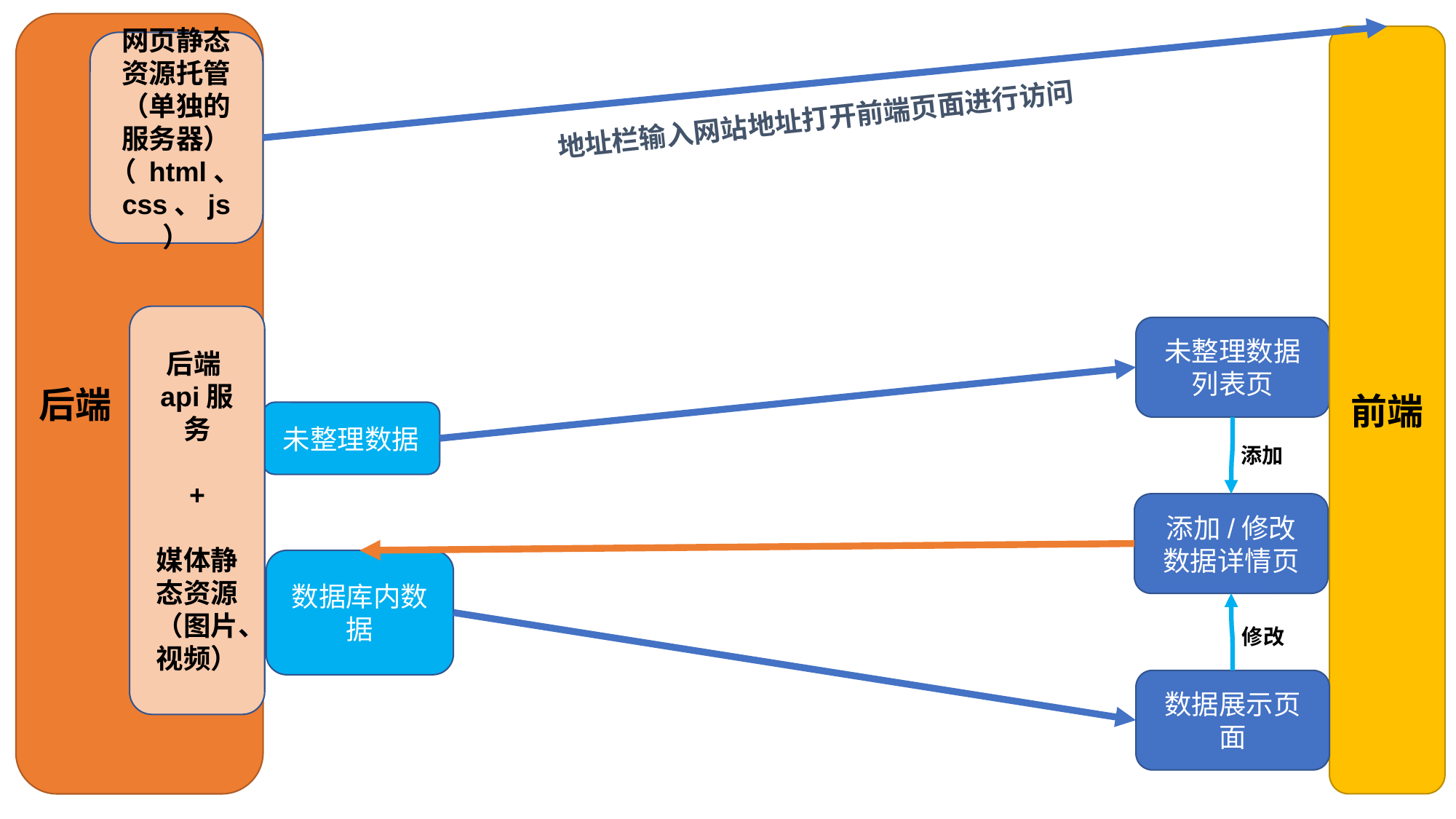

后端
前端
网页静态资源托管（单独的服务器）（ html、css、js ）
地址栏输入网站地址打开前端页面进行访问
后端api服务

+

媒体静态资源（图片、视频）
未整理数据列表页
未整理数据
添加
添加/修改 数据详情页
数据库内数据
修改
数据展示页面